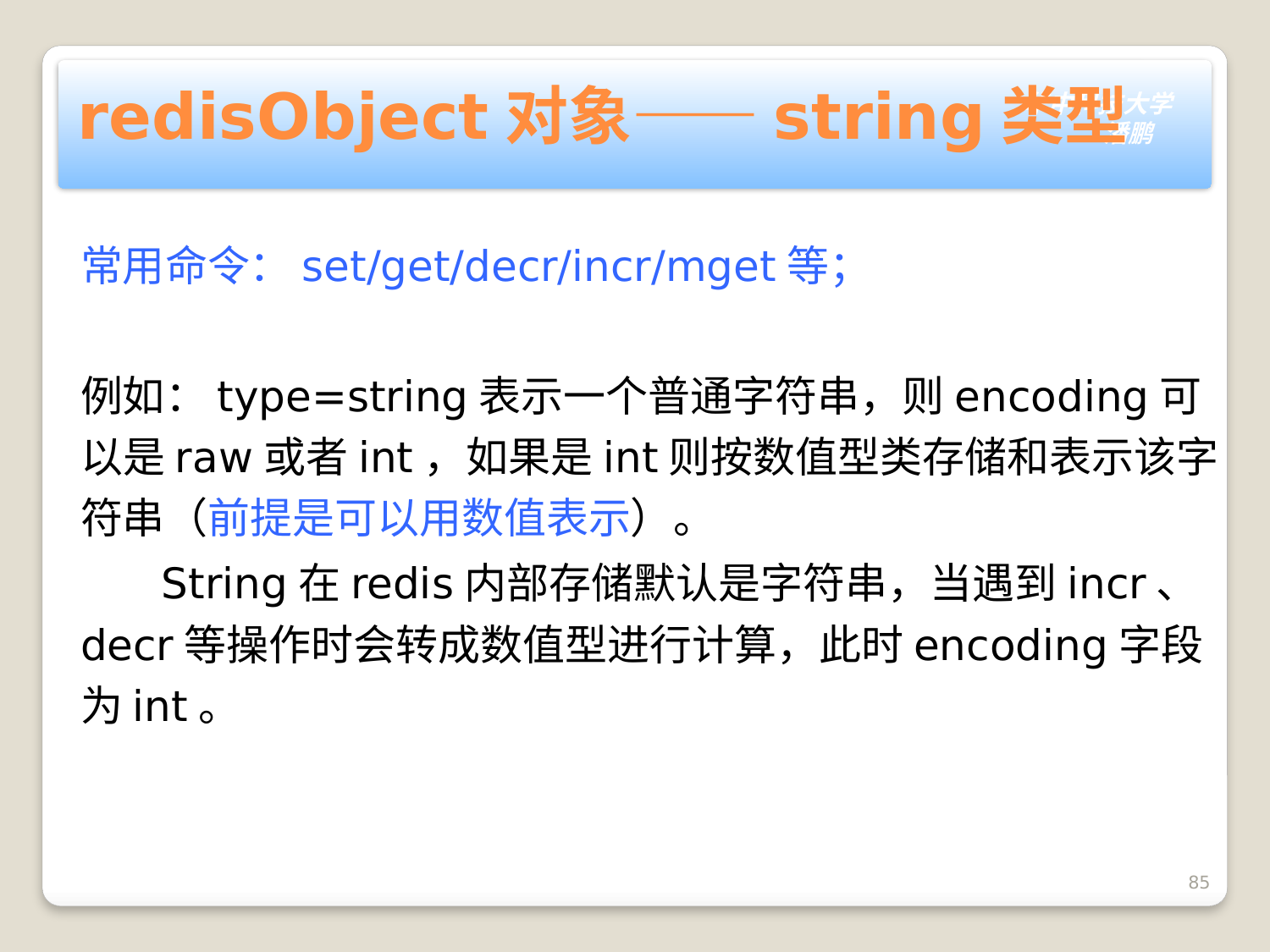

# redisObject对象——string类型
常用命令：set/get/decr/incr/mget等；

例如：type=string表示一个普通字符串，则encoding可以是raw或者int，如果是int则按数值型类存储和表示该字符串（前提是可以用数值表示）。
      String在redis内部存储默认是字符串，当遇到incr、decr等操作时会转成数值型进行计算，此时encoding字段为int。
85